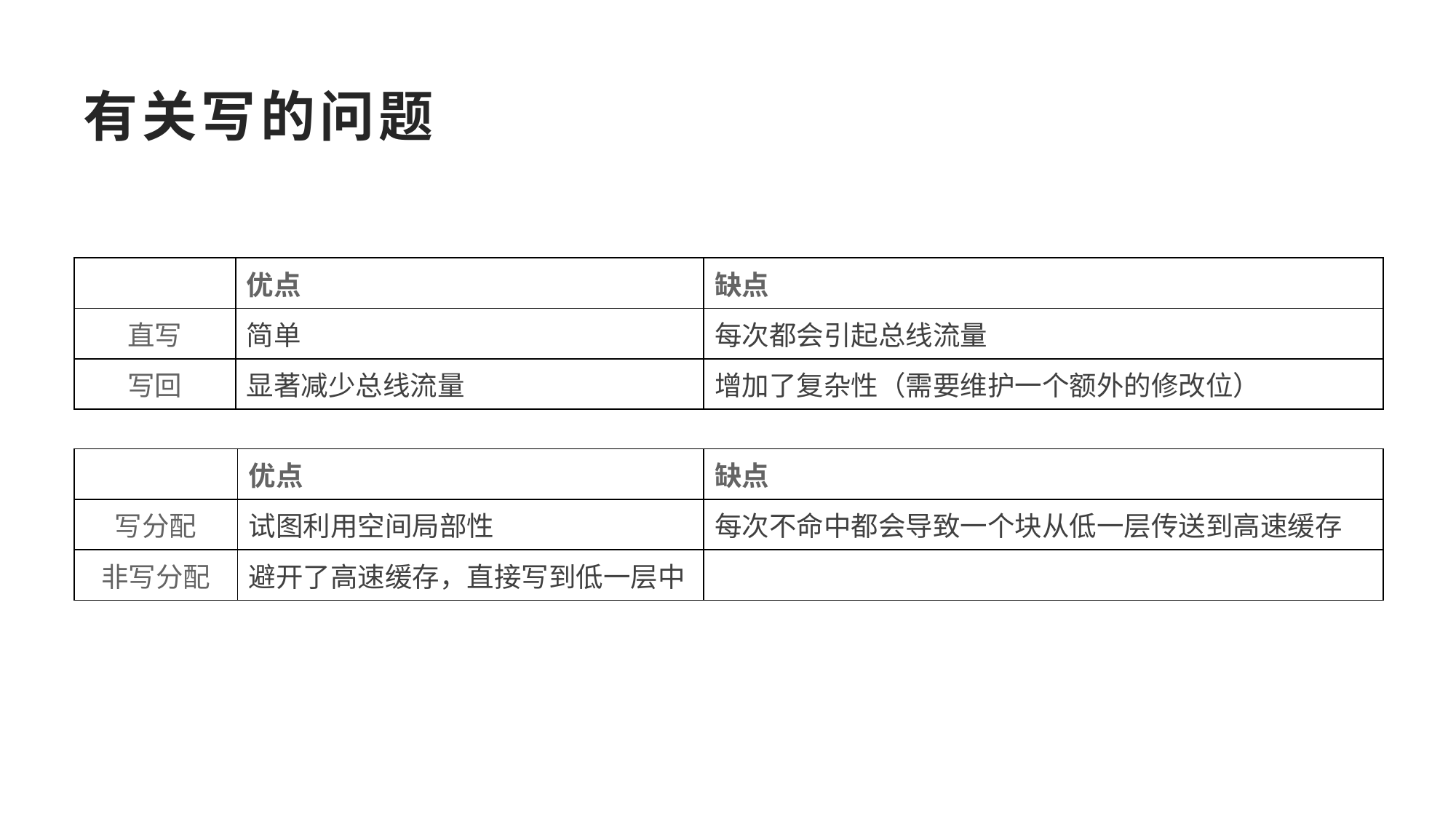

# 有关写的问题
|  | 优点 | 缺点 |
| --- | --- | --- |
| 直写 | 简单 | 每次都会引起总线流量 |
| 写回 | 显著减少总线流量 | 增加了复杂性（需要维护一个额外的修改位） |
|  | 优点 | 缺点 |
| --- | --- | --- |
| 写分配 | 试图利用空间局部性 | 每次不命中都会导致一个块从低一层传送到高速缓存 |
| 非写分配 | 避开了高速缓存，直接写到低一层中 |  |